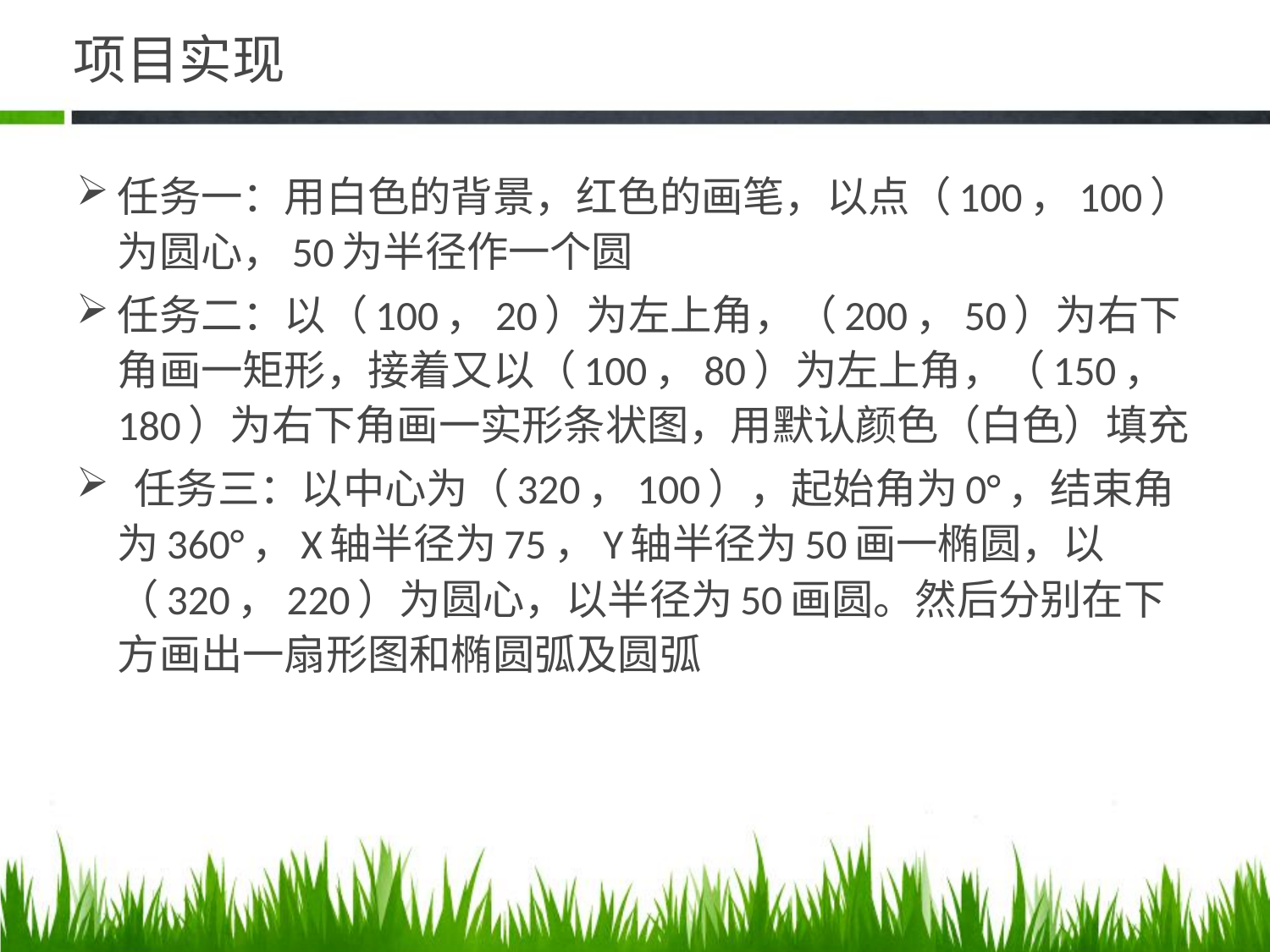

# 项目实现
任务一：用白色的背景，红色的画笔，以点（100，100）为圆心，50为半径作一个圆
任务二：以（100，20）为左上角，（200，50）为右下角画一矩形，接着又以（100，80）为左上角，（150，180）为右下角画一实形条状图，用默认颜色（白色）填充
 任务三：以中心为（320，100），起始角为0°，结束角为360°，X轴半径为75，Y轴半径为50画一椭圆，以（320，220）为圆心，以半径为50画圆。然后分别在下方画出一扇形图和椭圆弧及圆弧